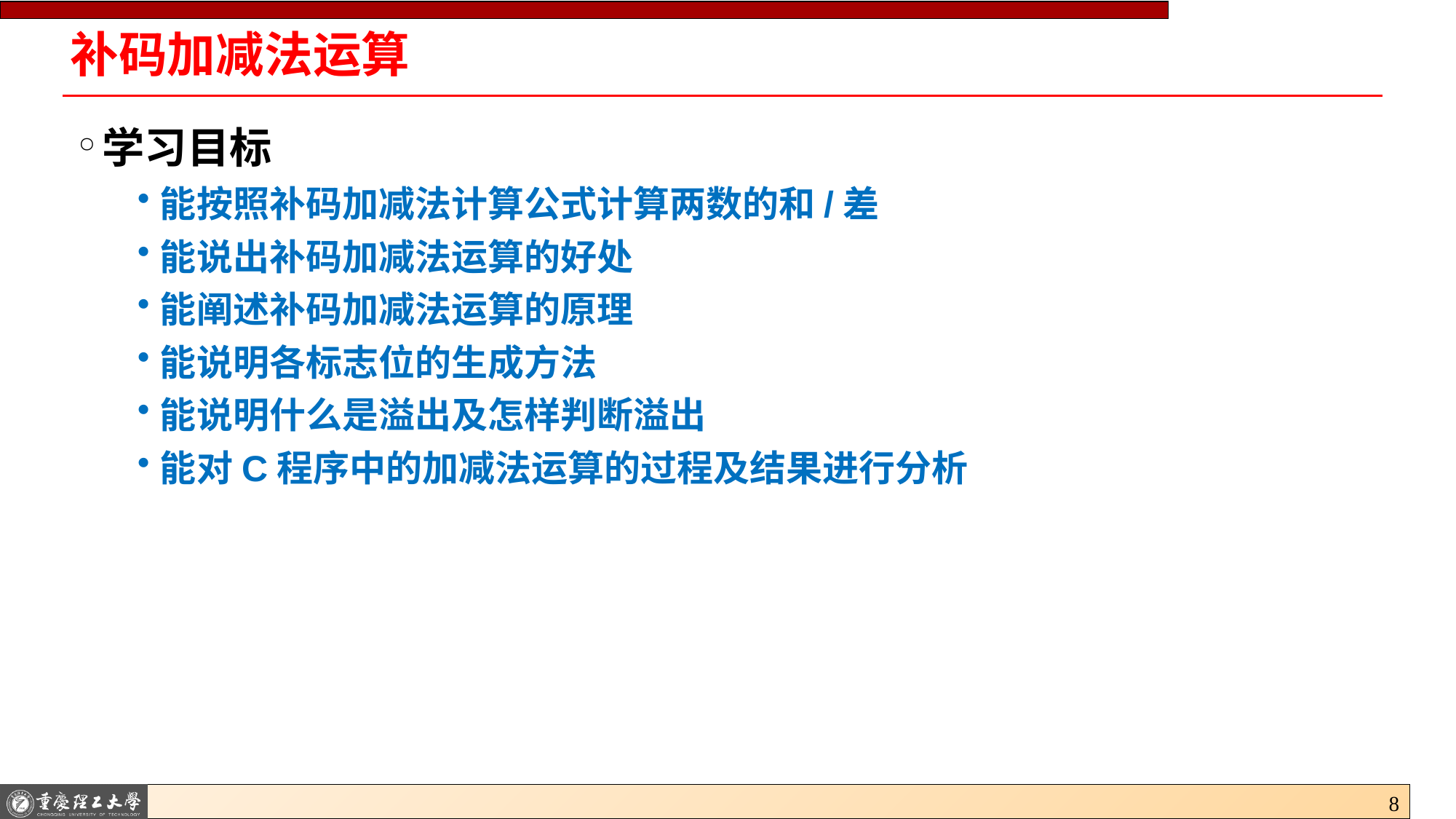

# 补码加减法运算
学习目标
能按照补码加减法计算公式计算两数的和/差
能说出补码加减法运算的好处
能阐述补码加减法运算的原理
能说明各标志位的生成方法
能说明什么是溢出及怎样判断溢出
能对C程序中的加减法运算的过程及结果进行分析